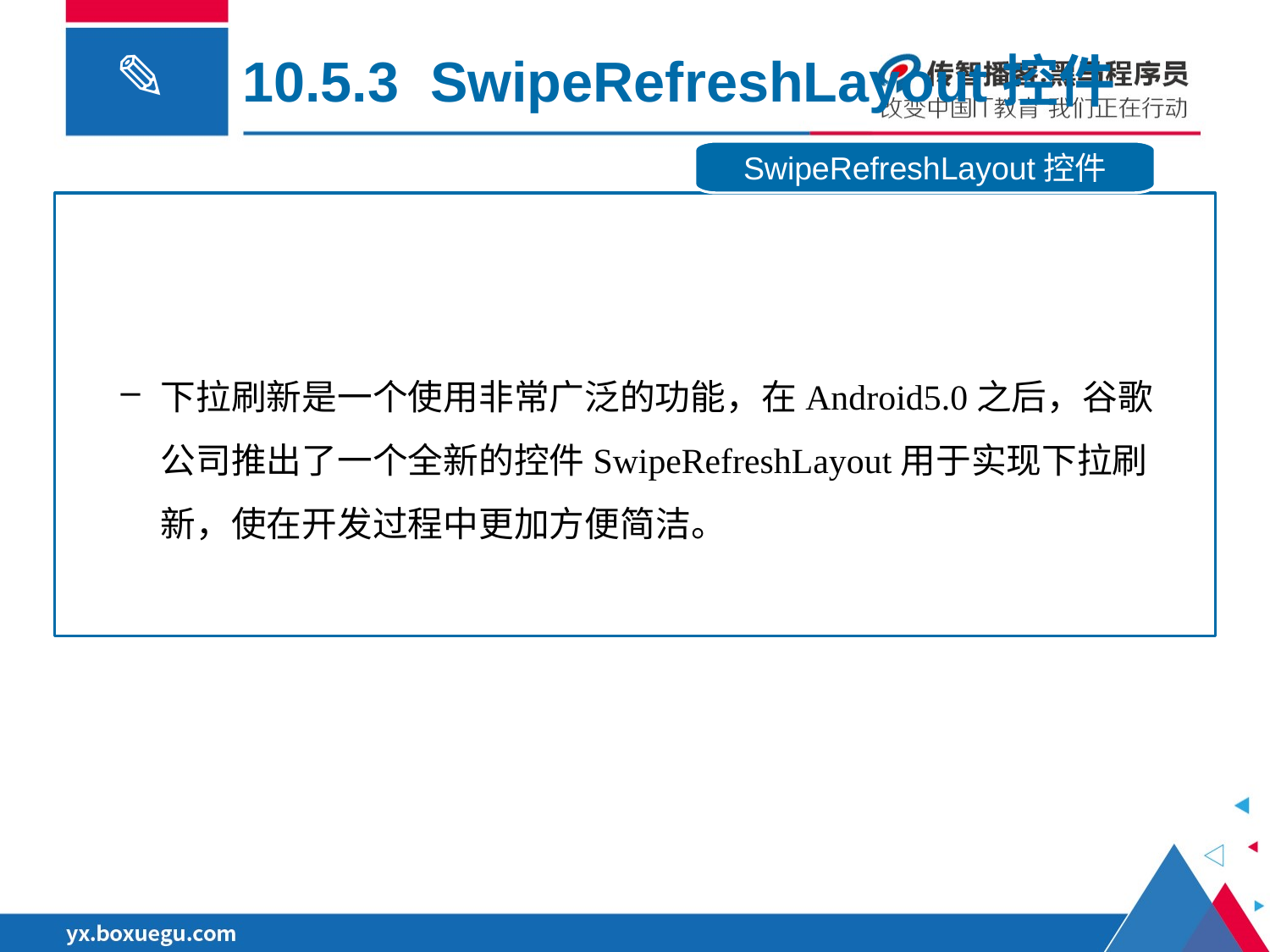

10.5.3  SwipeRefreshLayout控件

SwipeRefreshLayout控件

下拉刷新是一个使用非常广泛的功能，在Android5.0之后，谷歌公司推出了一个全新的控件SwipeRefreshLayout用于实现下拉刷新，使在开发过程中更加方便简洁。